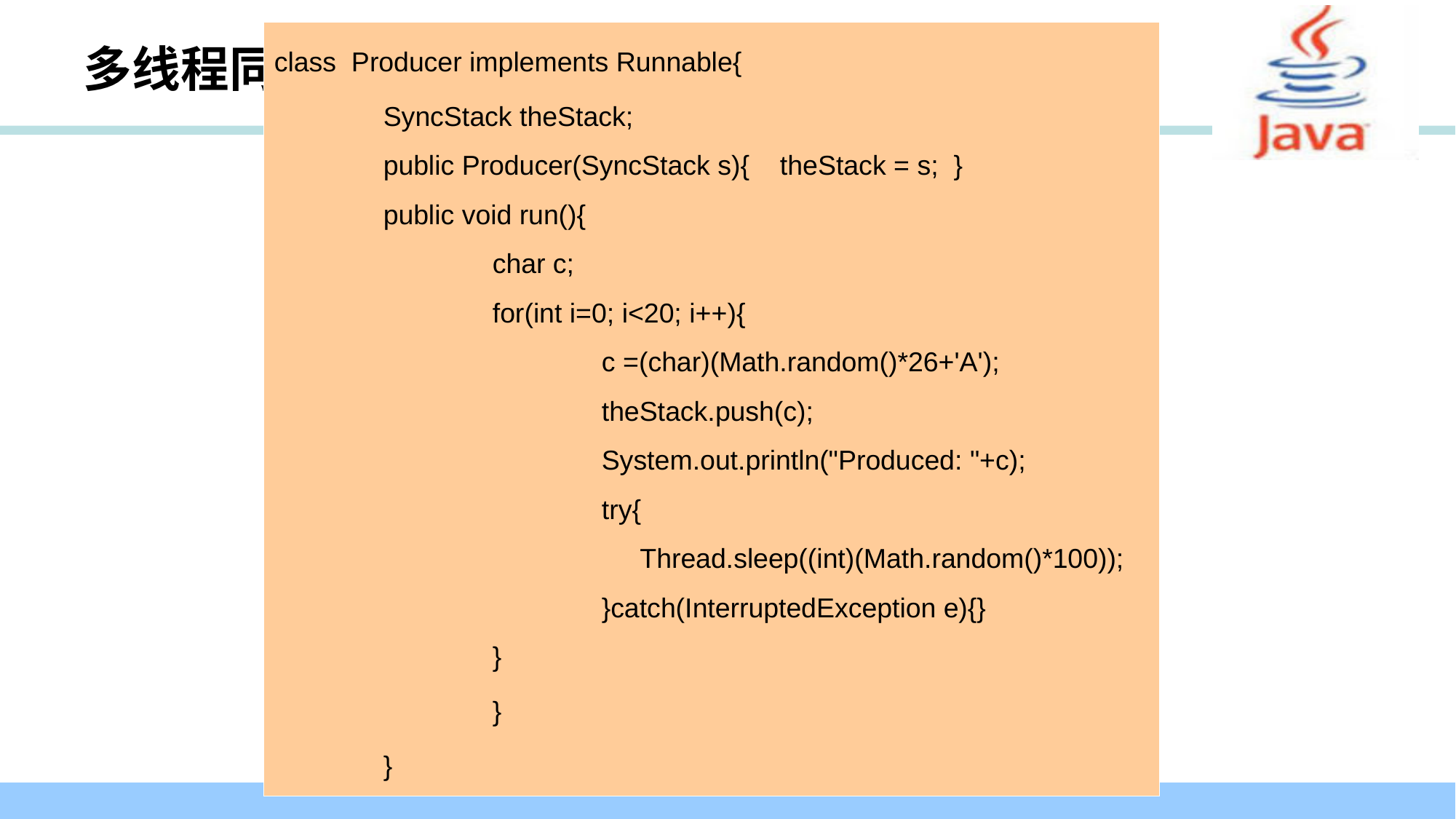

class  Producer implements Runnable{
	SyncStack theStack;
public Producer(SyncStack s){    theStack = s;  }
public void run(){
	char c;
	for(int i=0; i<20; i++){
		c =(char)(Math.random()*26+'A');
		theStack.push(c);
		System.out.println("Produced: "+c);
		try{
		     Thread.sleep((int)(Math.random()*100));
		}catch(InterruptedException e){}
	}
	}
}
# 多线程同步模型